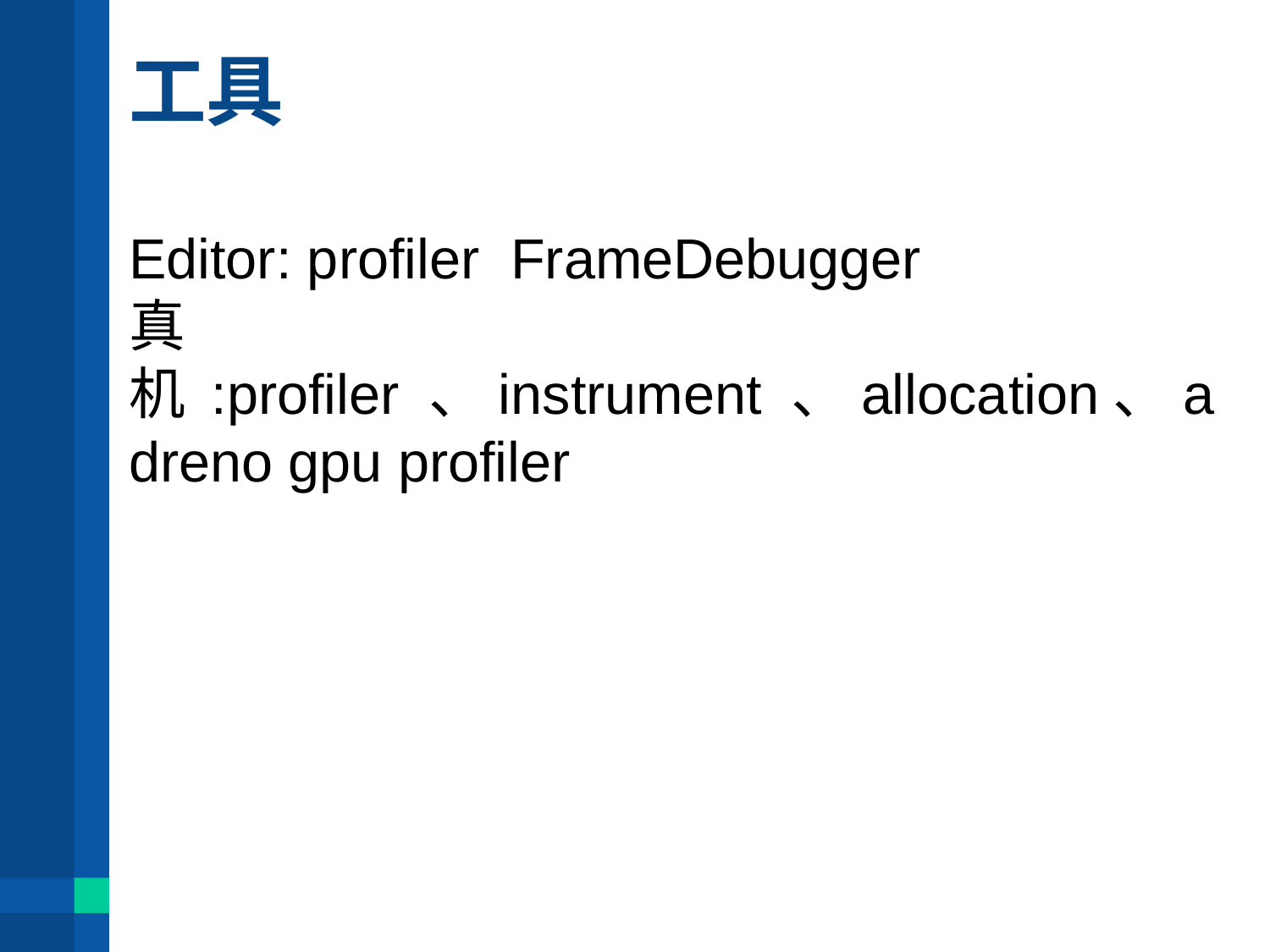

# 工具
Editor: profiler  FrameDebugger
真机 :profiler 、instrument 、allocation、adreno gpu profiler